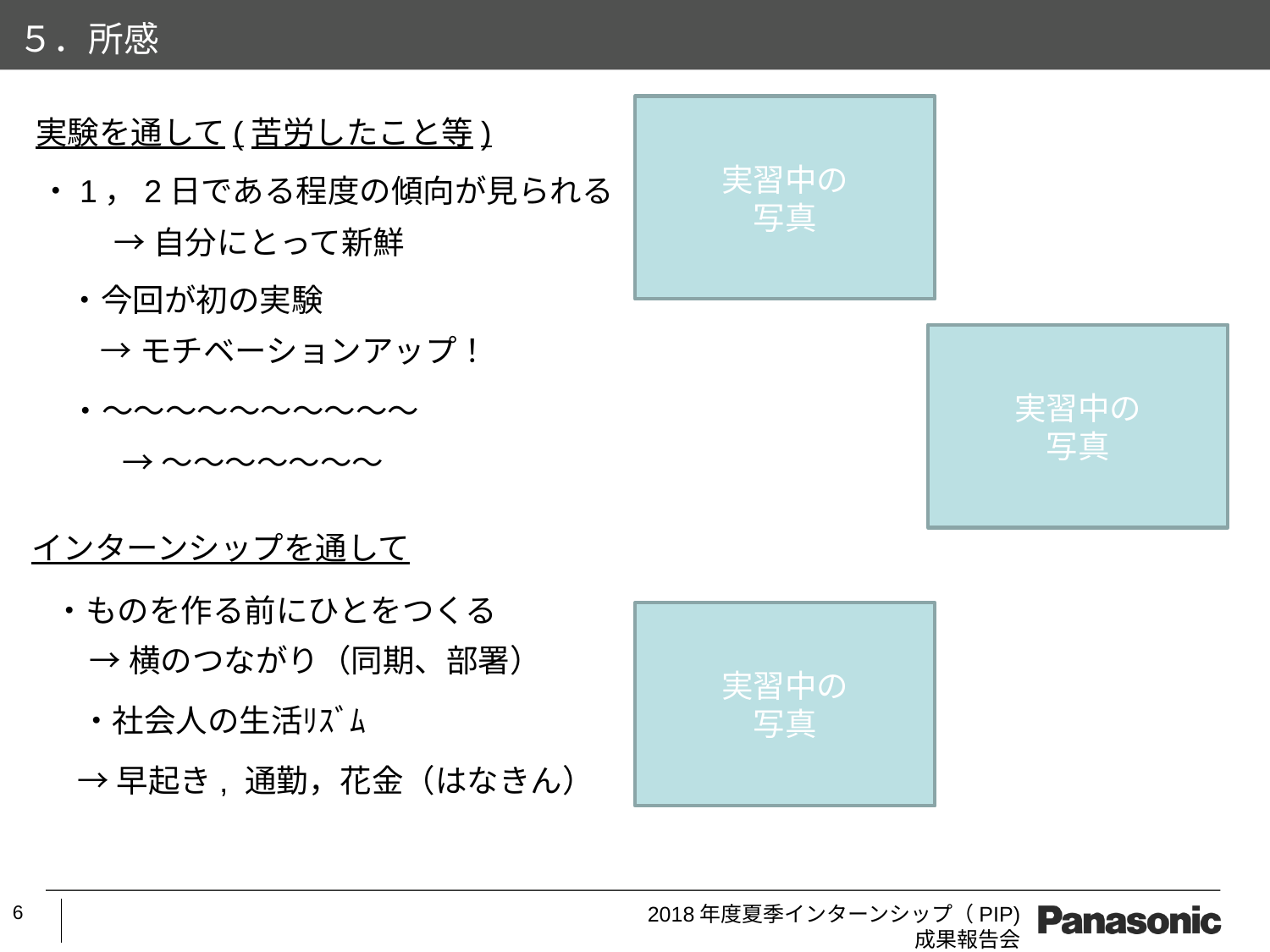

５．所感
実習中の
写真
実験を通して(苦労したこと等)

・1，2日である程度の傾向が見られる
→自分にとって新鮮
・今回が初の実験
→モチベーションアップ！
実習中の
写真
・～～～～～～～～～～
→～～～～～～～
インターンシップを通して
・ものを作る前にひとをつくる
実習中の
写真
→横のつながり（同期、部署）
・社会人の生活ﾘｽﾞﾑ
→早起き, 通勤，花金（はなきん）
6